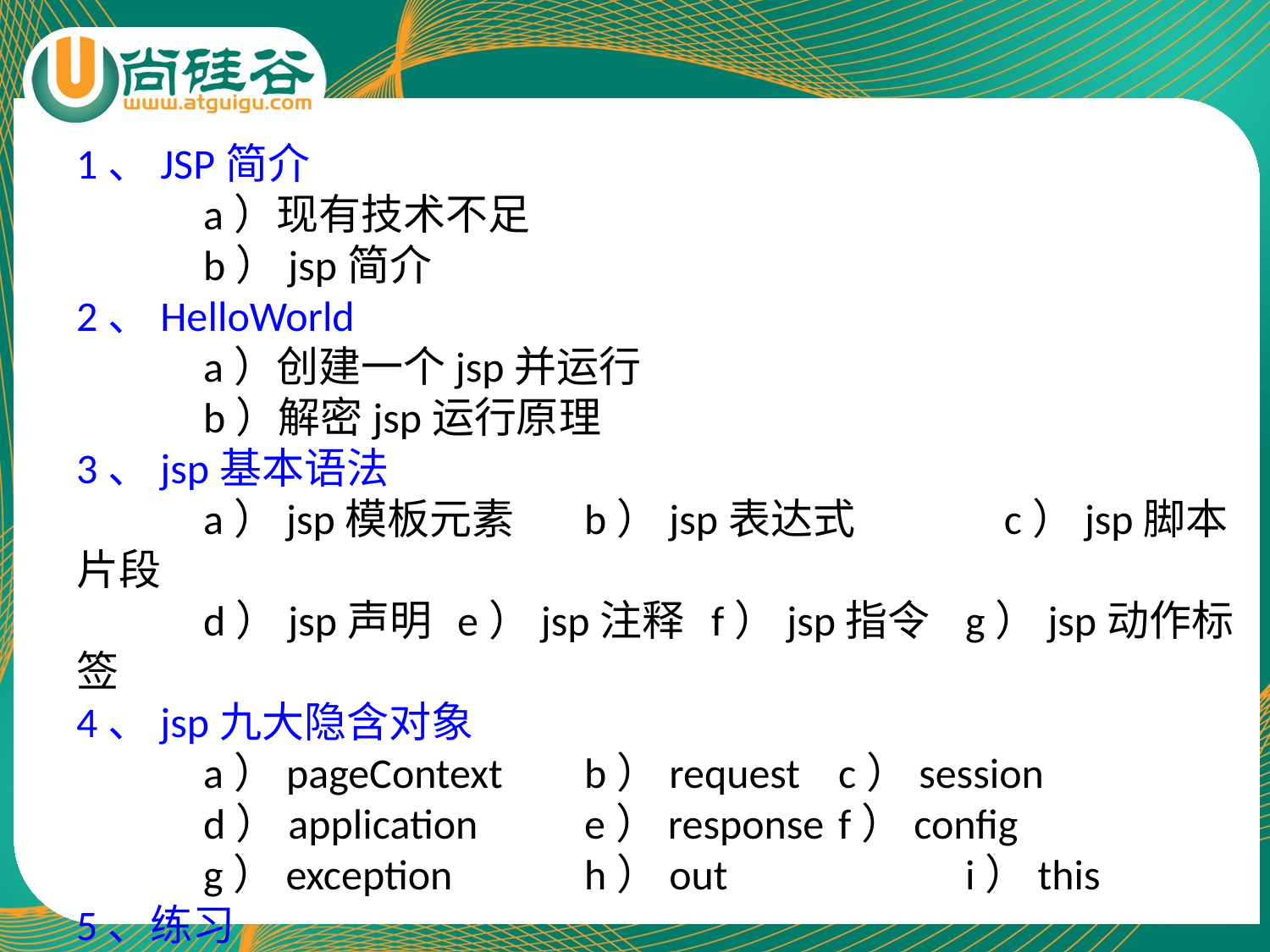

1、JSP简介
	a）现有技术不足
	b）jsp简介
2、HelloWorld
	a）创建一个jsp并运行
	b）解密jsp运行原理
3、jsp基本语法
	a）jsp模板元素	b）jsp表达式	   c）jsp脚本片段
	d）jsp声明	e）jsp注释	f）jsp指令	g）jsp动作标签
4、jsp九大隐含对象
	a）pageContext	b）request	c）session
	d）application	e）response	f）config
	g）exception		h）out		i）this
5、练习